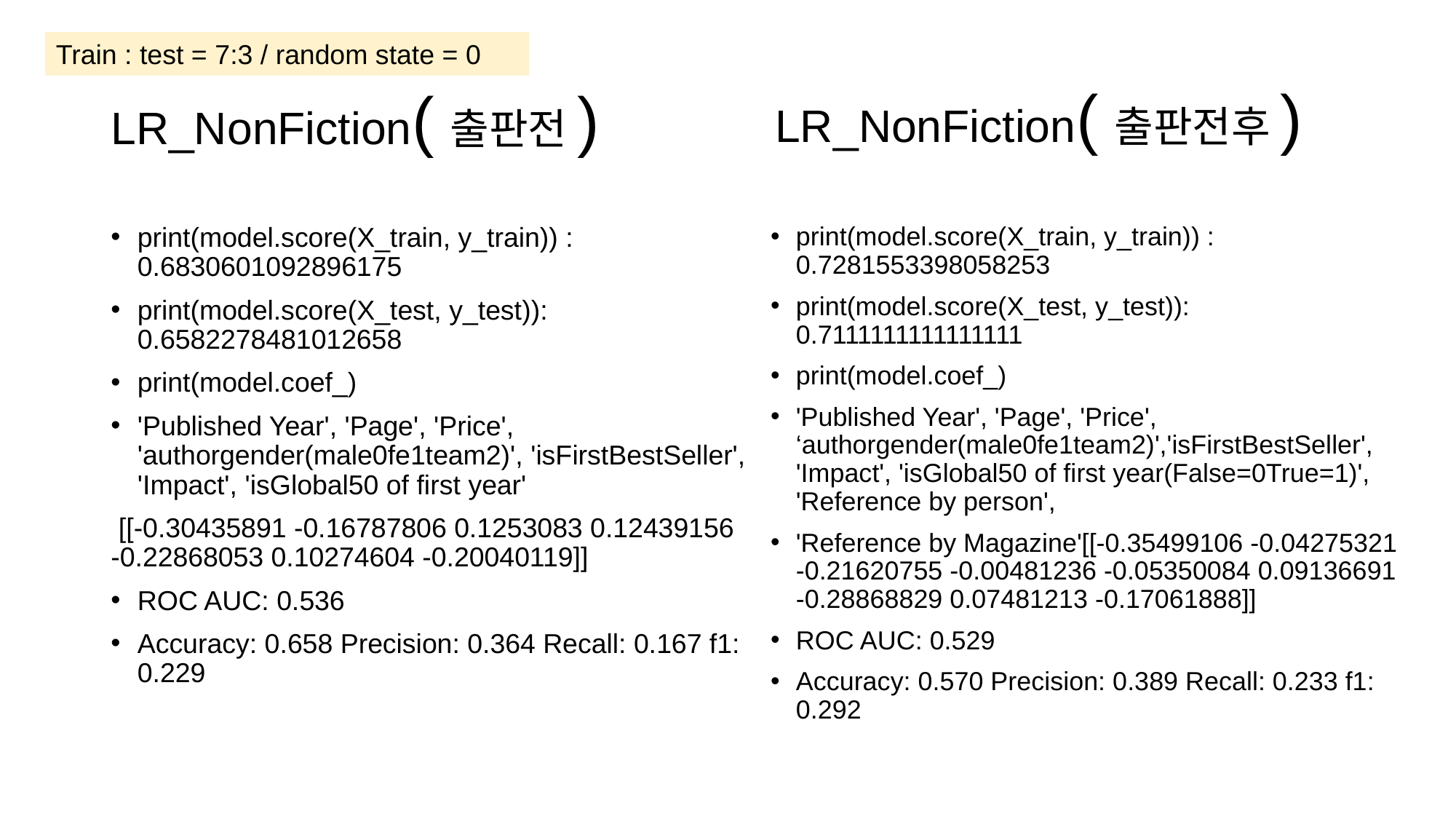

Train : test = 7:3 / random state = 0
LR_NonFiction(출판전후)
# LR_NonFiction(출판전)
print(model.score(X_train, y_train)) : 0.6830601092896175
print(model.score(X_test, y_test)): 0.6582278481012658
print(model.coef_)
'Published Year', 'Page', 'Price', 'authorgender(male0fe1team2)', 'isFirstBestSeller', 'Impact', 'isGlobal50 of first year'
 [[-0.30435891 -0.16787806 0.1253083 0.12439156 -0.22868053 0.10274604 -0.20040119]]
ROC AUC: 0.536
Accuracy: 0.658 Precision: 0.364 Recall: 0.167 f1: 0.229

print(model.score(X_train, y_train)) : 0.7281553398058253
print(model.score(X_test, y_test)): 0.7111111111111111
print(model.coef_)
'Published Year', 'Page', 'Price', ‘authorgender(male0fe1team2)','isFirstBestSeller', 'Impact', 'isGlobal50 of first year(False=0True=1)', 'Reference by person',
'Reference by Magazine'[[-0.35499106 -0.04275321 -0.21620755 -0.00481236 -0.05350084 0.09136691 -0.28868829 0.07481213 -0.17061888]]
ROC AUC: 0.529
Accuracy: 0.570 Precision: 0.389 Recall: 0.233 f1: 0.292